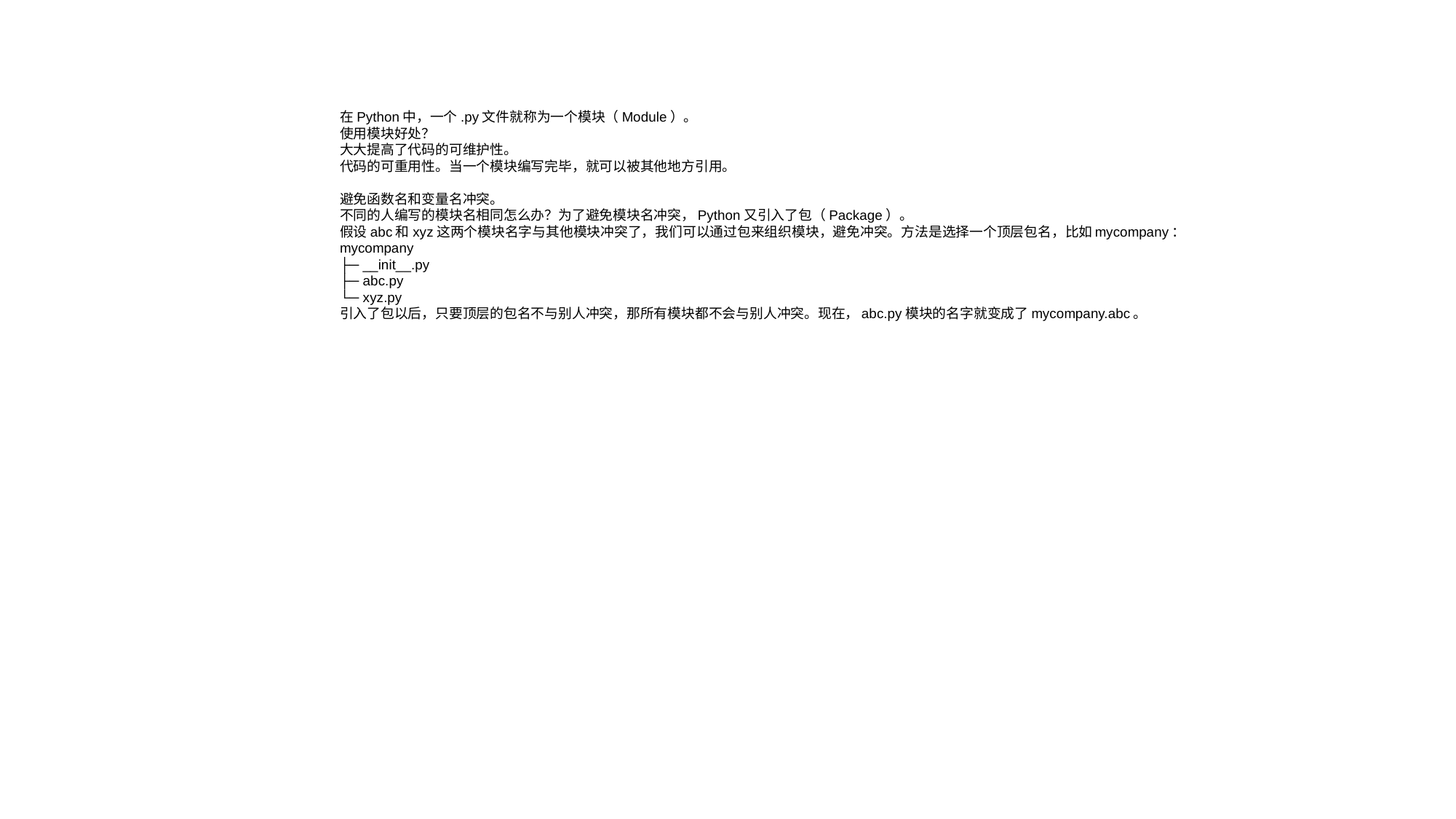

在Python中，一个.py文件就称为一个模块（Module）。
使用模块好处？
大大提高了代码的可维护性。
代码的可重用性。当一个模块编写完毕，就可以被其他地方引用。
避免函数名和变量名冲突。
不同的人编写的模块名相同怎么办？为了避免模块名冲突，Python又引入了包（Package）。
假设abc和xyz这两个模块名字与其他模块冲突了，我们可以通过包来组织模块，避免冲突。方法是选择一个顶层包名，比如mycompany：
mycompany
├─ __init__.py
├─ abc.py
└─ xyz.py
引入了包以后，只要顶层的包名不与别人冲突，那所有模块都不会与别人冲突。现在，abc.py模块的名字就变成了mycompany.abc。